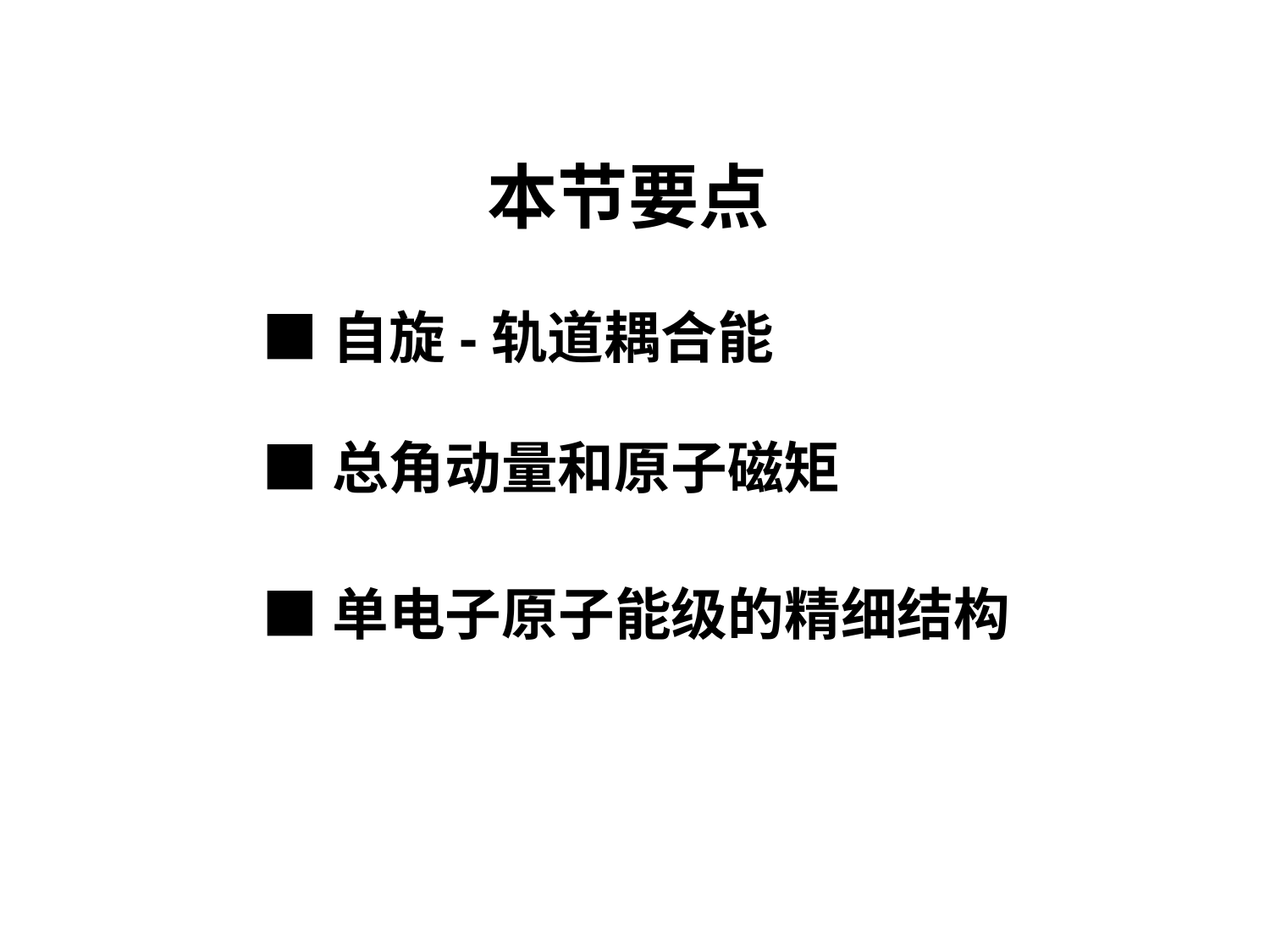

本节要点
■自旋-轨道耦合能

■总角动量和原子磁矩
■单电子原子能级的精细结构